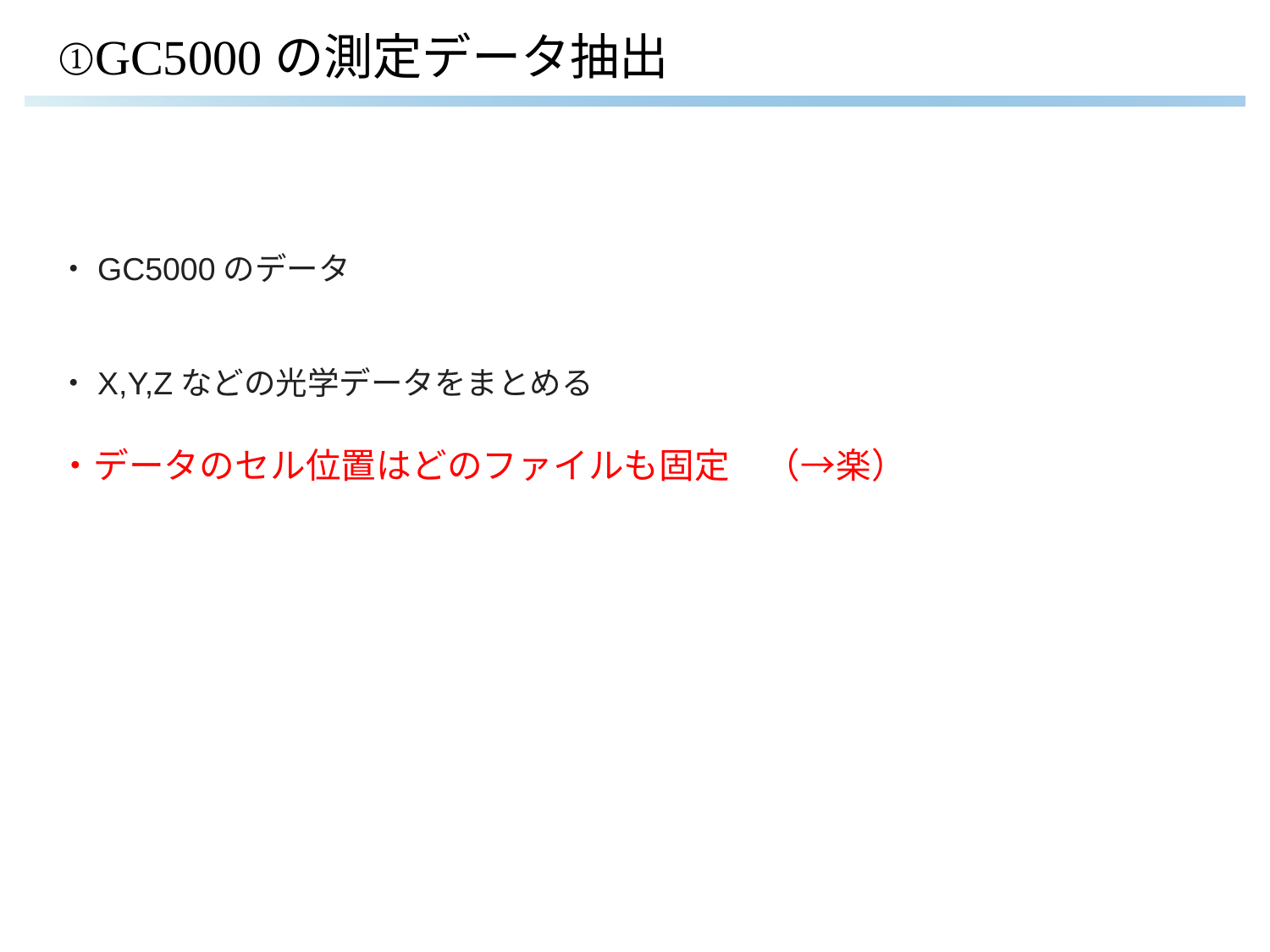

# ①GC5000の測定データ抽出
・GC5000のデータ

・X,Y,Zなどの光学データをまとめる

・データのセル位置はどのファイルも固定　（→楽）